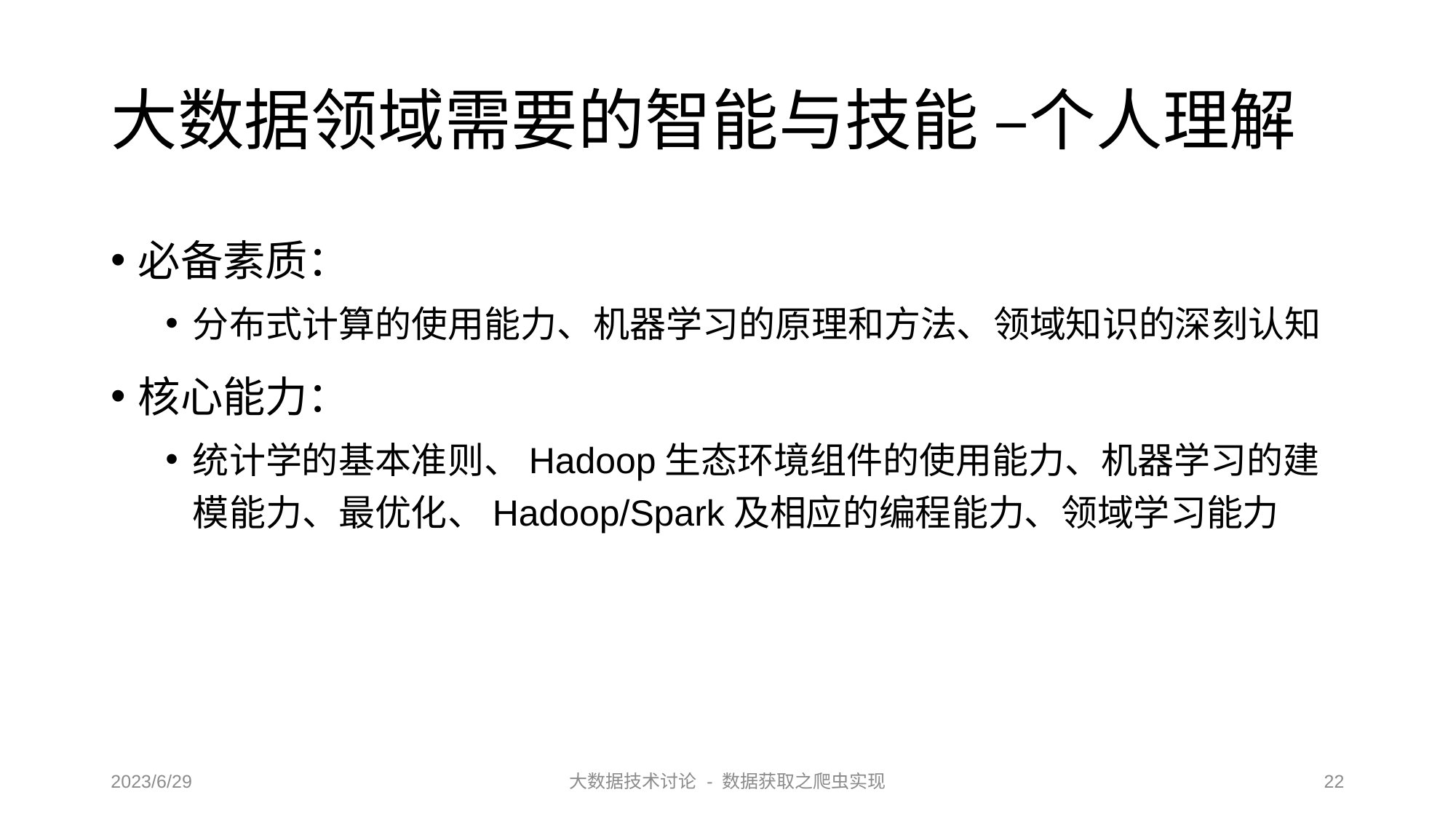

# 大数据领域需要的智能与技能 –个人理解
必备素质：
分布式计算的使用能力、机器学习的原理和方法、领域知识的深刻认知
核心能力：
统计学的基本准则、Hadoop生态环境组件的使用能力、机器学习的建模能力、最优化、Hadoop/Spark及相应的编程能力、领域学习能力
2023/6/29
大数据技术讨论 - 数据获取之爬虫实现
22